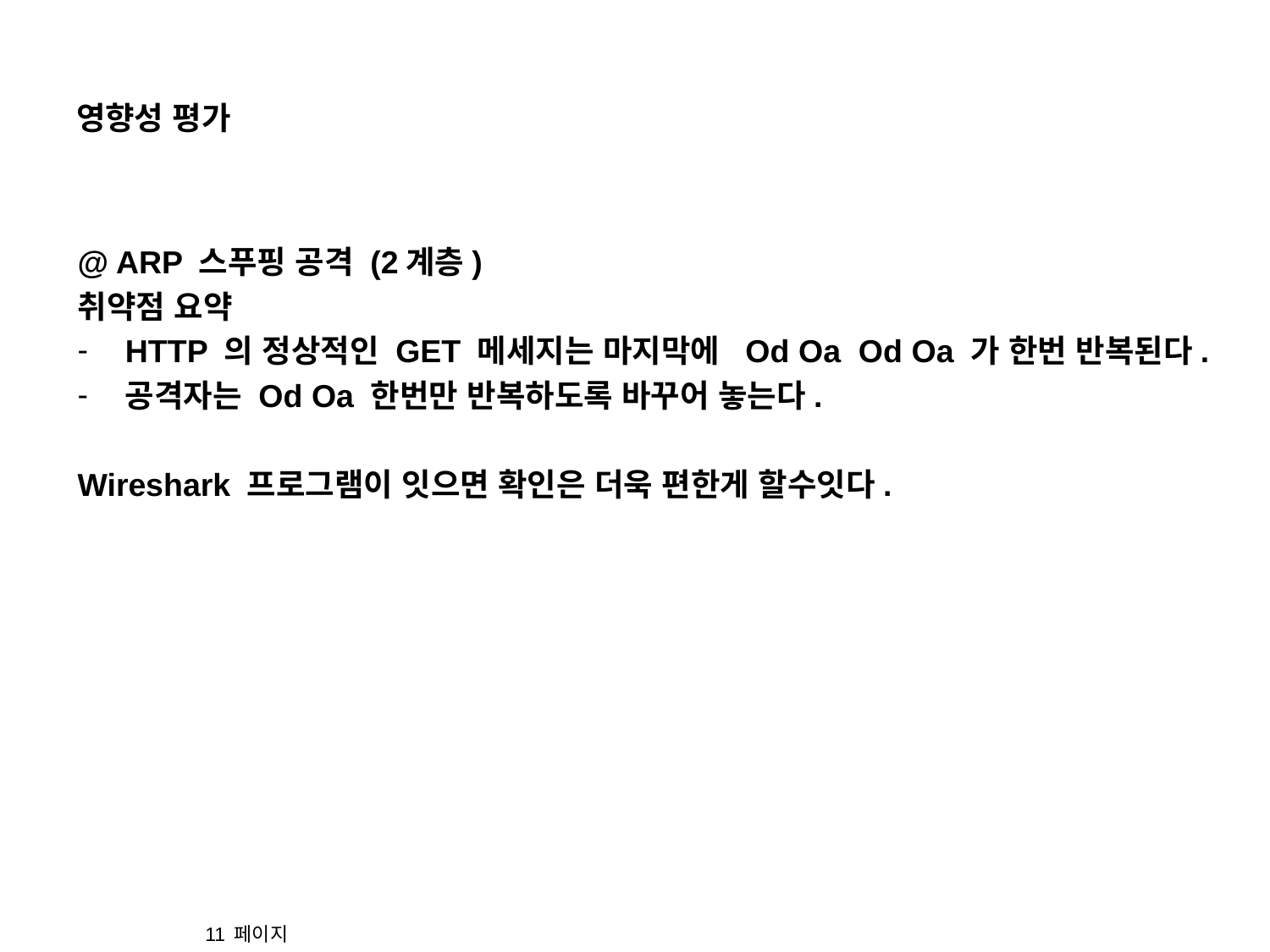

# 영향성 평가
@ ARP 스푸핑 공격 (2계층)
취약점 요약
HTTP 의 정상적인 GET 메세지는 마지막에  Od Oa  Od Oa 가 한번 반복된다.
공격자는 Od Oa 한번만 반복하도록 바꾸어 놓는다.

Wireshark 프로그램이 잇으면 확인은 더욱 편한게 할수잇다.

				11 페이지